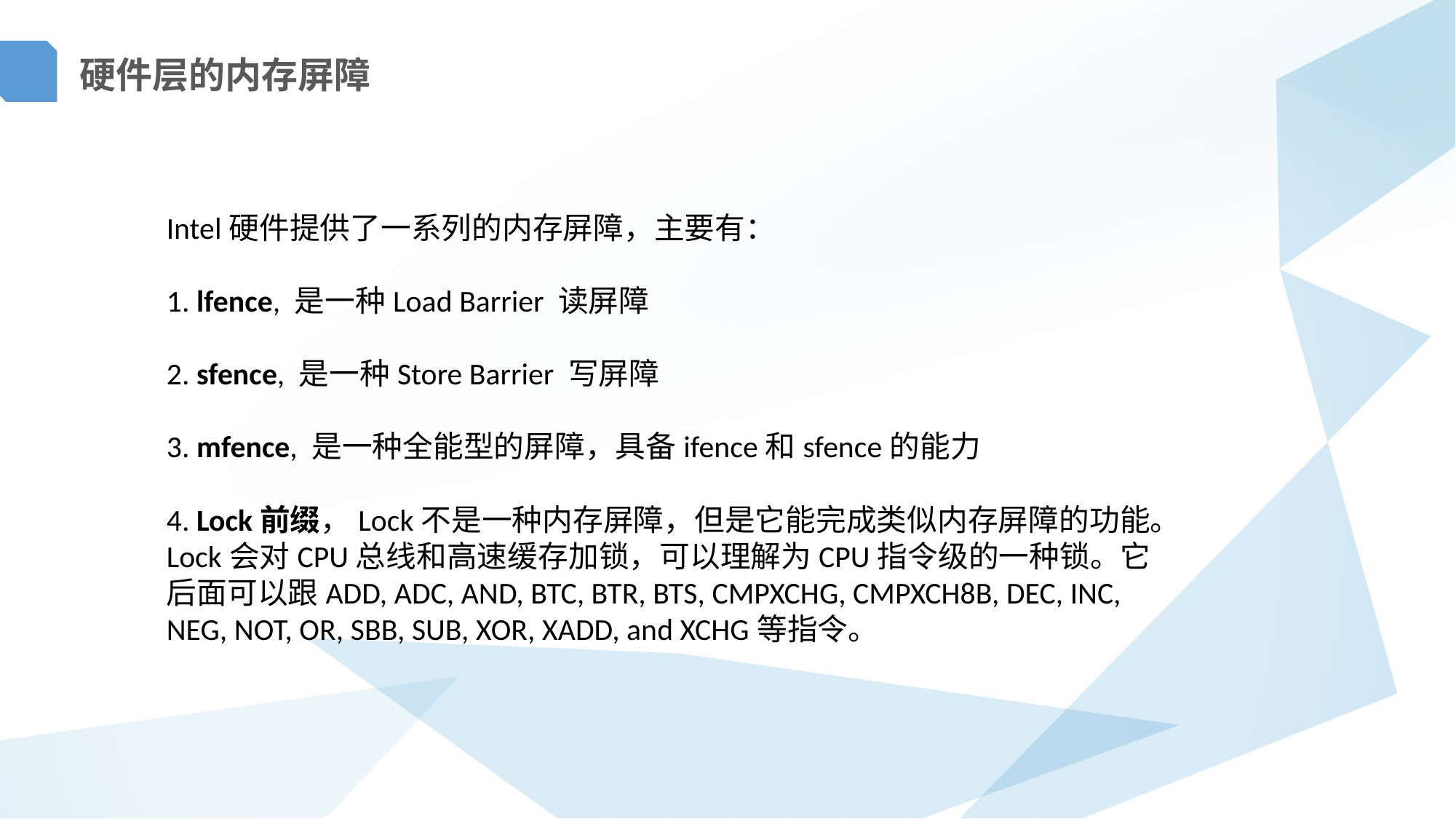

硬件层的内存屏障
Intel硬件提供了一系列的内存屏障，主要有：

1. lfence, 是一种Load Barrier 读屏障

2. sfence, 是一种Store Barrier 写屏障

3. mfence, 是一种全能型的屏障，具备ifence和sfence的能力

4. Lock前缀，Lock不是一种内存屏障，但是它能完成类似内存屏障的功能。Lock会对CPU总线和高速缓存加锁，可以理解为CPU指令级的一种锁。它后面可以跟ADD, ADC, AND, BTC, BTR, BTS, CMPXCHG, CMPXCH8B, DEC, INC, NEG, NOT, OR, SBB, SUB, XOR, XADD, and XCHG等指令。